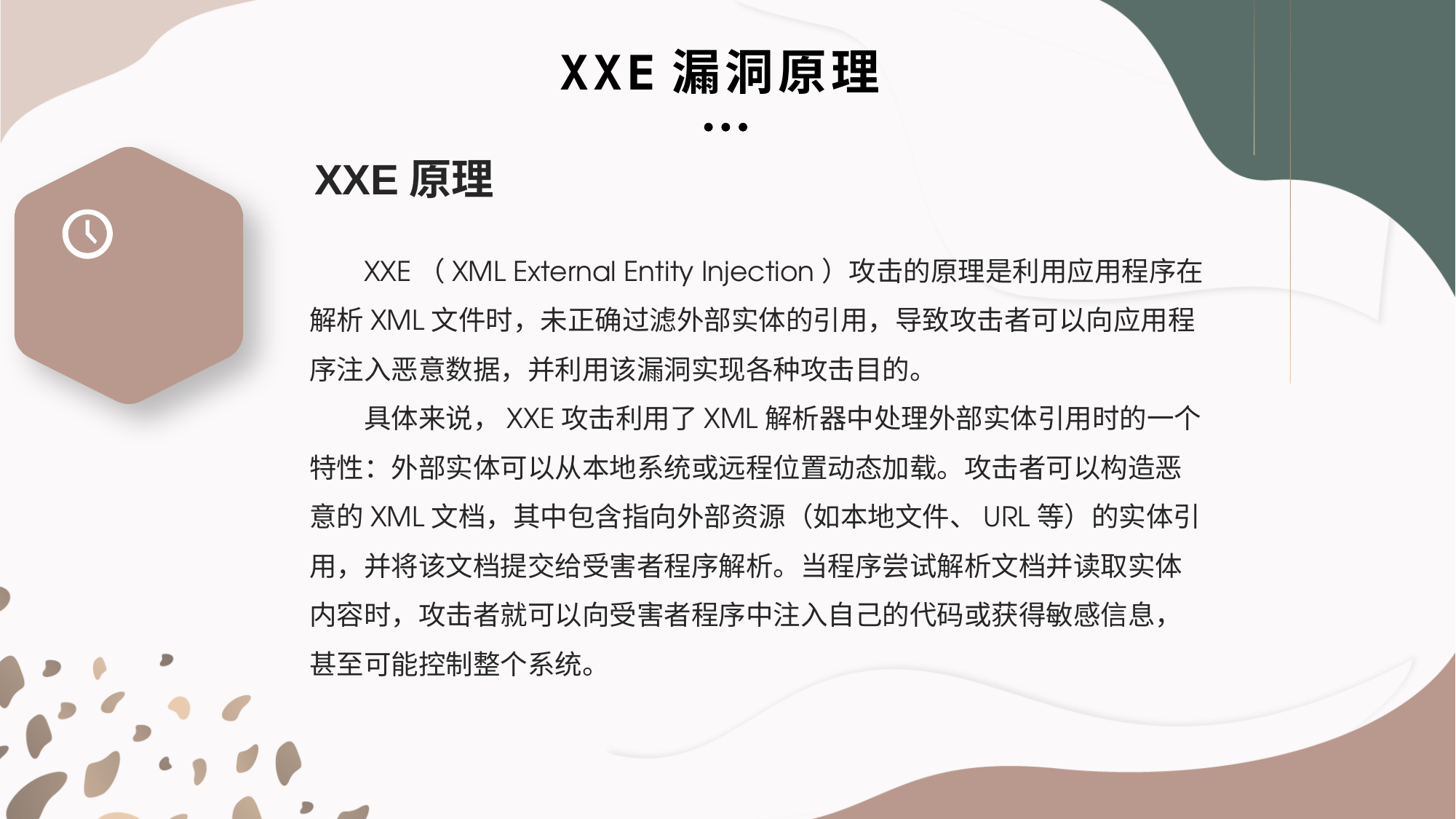

XXE漏洞原理

XXE原理

XXE（XML External Entity Injection）攻击的原理是利用应用程序在解析XML文件时，未正确过滤外部实体的引用，导致攻击者可以向应用程序注入恶意数据，并利用该漏洞实现各种攻击目的。
具体来说，XXE攻击利用了XML解析器中处理外部实体引用时的一个特性：外部实体可以从本地系统或远程位置动态加载。攻击者可以构造恶意的XML文档，其中包含指向外部资源（如本地文件、URL等）的实体引用，并将该文档提交给受害者程序解析。当程序尝试解析文档并读取实体内容时，攻击者就可以向受害者程序中注入自己的代码或获得敏感信息，甚至可能控制整个系统。